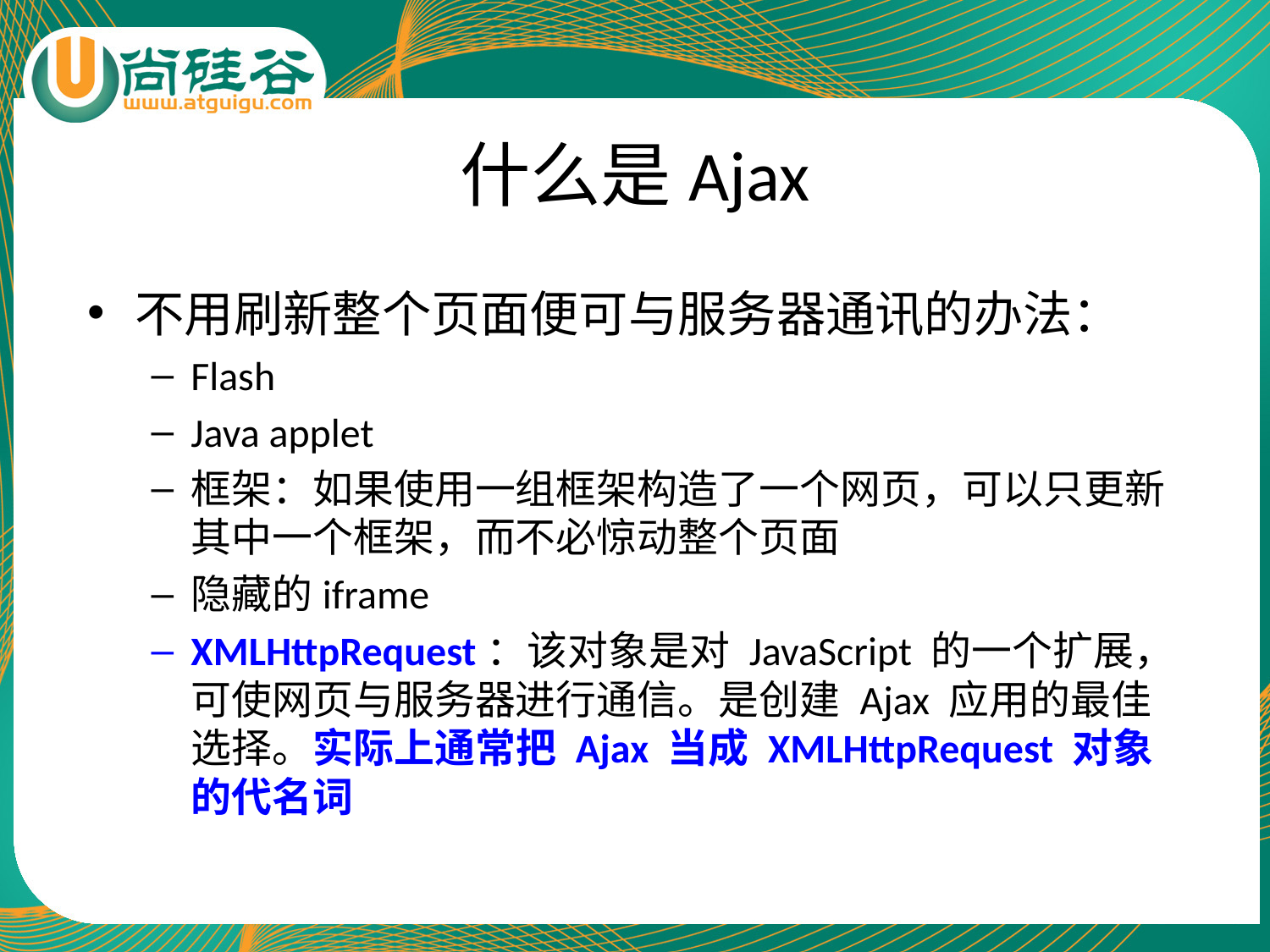

# 什么是Ajax
不用刷新整个页面便可与服务器通讯的办法：
Flash
Java applet
框架：如果使用一组框架构造了一个网页，可以只更新其中一个框架，而不必惊动整个页面
隐藏的iframe
XMLHttpRequest：该对象是对 JavaScript 的一个扩展，可使网页与服务器进行通信。是创建 Ajax 应用的最佳选择。实际上通常把 Ajax 当成 XMLHttpRequest 对象的代名词